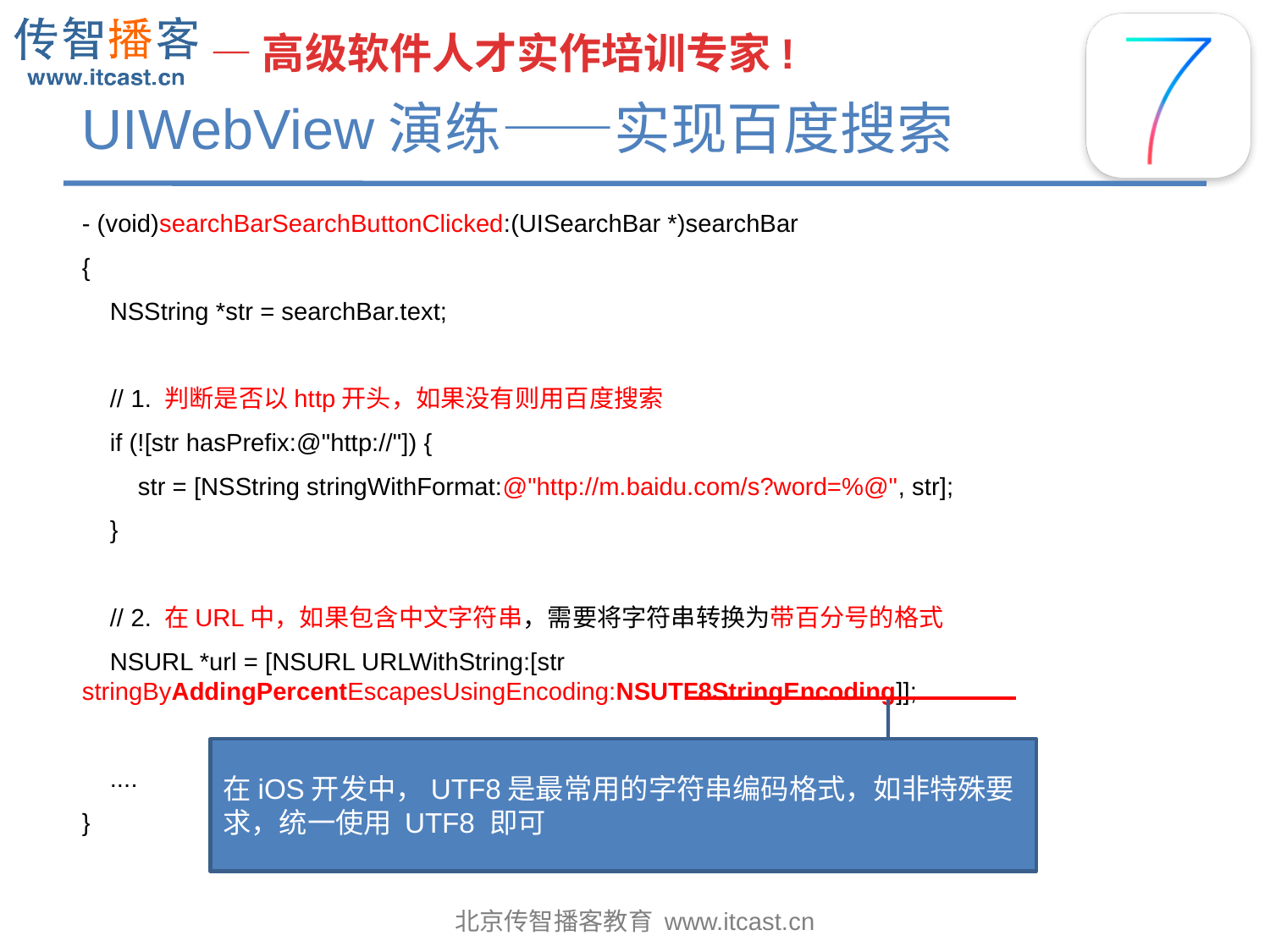

# UIWebView演练——实现百度搜索
- (void)searchBarSearchButtonClicked:(UISearchBar *)searchBar
{
    NSString *str = searchBar.text;

    // 1. 判断是否以http开头，如果没有则用百度搜索
    if (![str hasPrefix:@"http://"]) {
        str = [NSString stringWithFormat:@"http://m.baidu.com/s?word=%@", str];
    }

    // 2. 在URL中，如果包含中文字符串，需要将字符串转换为带百分号的格式
    NSURL *url = [NSURL URLWithString:[str stringByAddingPercentEscapesUsingEncoding:NSUTF8StringEncoding]];

    ....
}
在iOS开发中，UTF8是最常用的字符串编码格式，如非特殊要求，统一使用 UTF8 即可